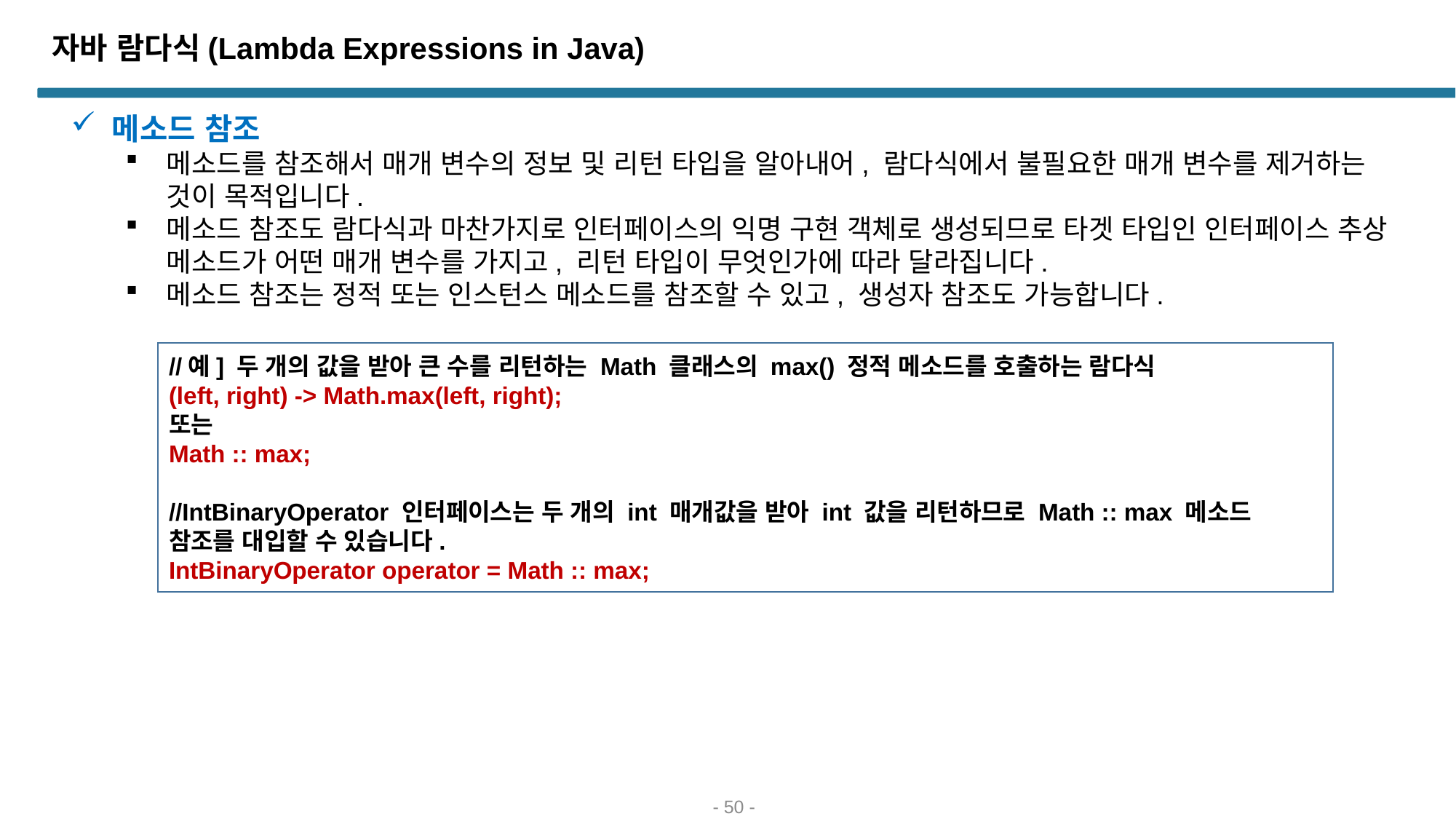

# 자바 람다식(Lambda Expressions in Java)
메소드 참조
메소드를 참조해서 매개 변수의 정보 및 리턴 타입을 알아내어, 람다식에서 불필요한 매개 변수를 제거하는 것이 목적입니다.
메소드 참조도 람다식과 마찬가지로 인터페이스의 익명 구현 객체로 생성되므로 타겟 타입인 인터페이스 추상 메소드가 어떤 매개 변수를 가지고, 리턴 타입이 무엇인가에 따라 달라집니다.
메소드 참조는 정적 또는 인스턴스 메소드를 참조할 수 있고, 생성자 참조도 가능합니다.
//예] 두 개의 값을 받아 큰 수를 리턴하는 Math 클래스의 max() 정적 메소드를 호출하는 람다식
(left, right) -> Math.max(left, right);
또는
Math :: max;

//IntBinaryOperator 인터페이스는 두 개의 int 매개값을 받아 int 값을 리턴하므로 Math :: max 메소드 참조를 대입할 수 있습니다.
IntBinaryOperator operator = Math :: max;
- 50 -